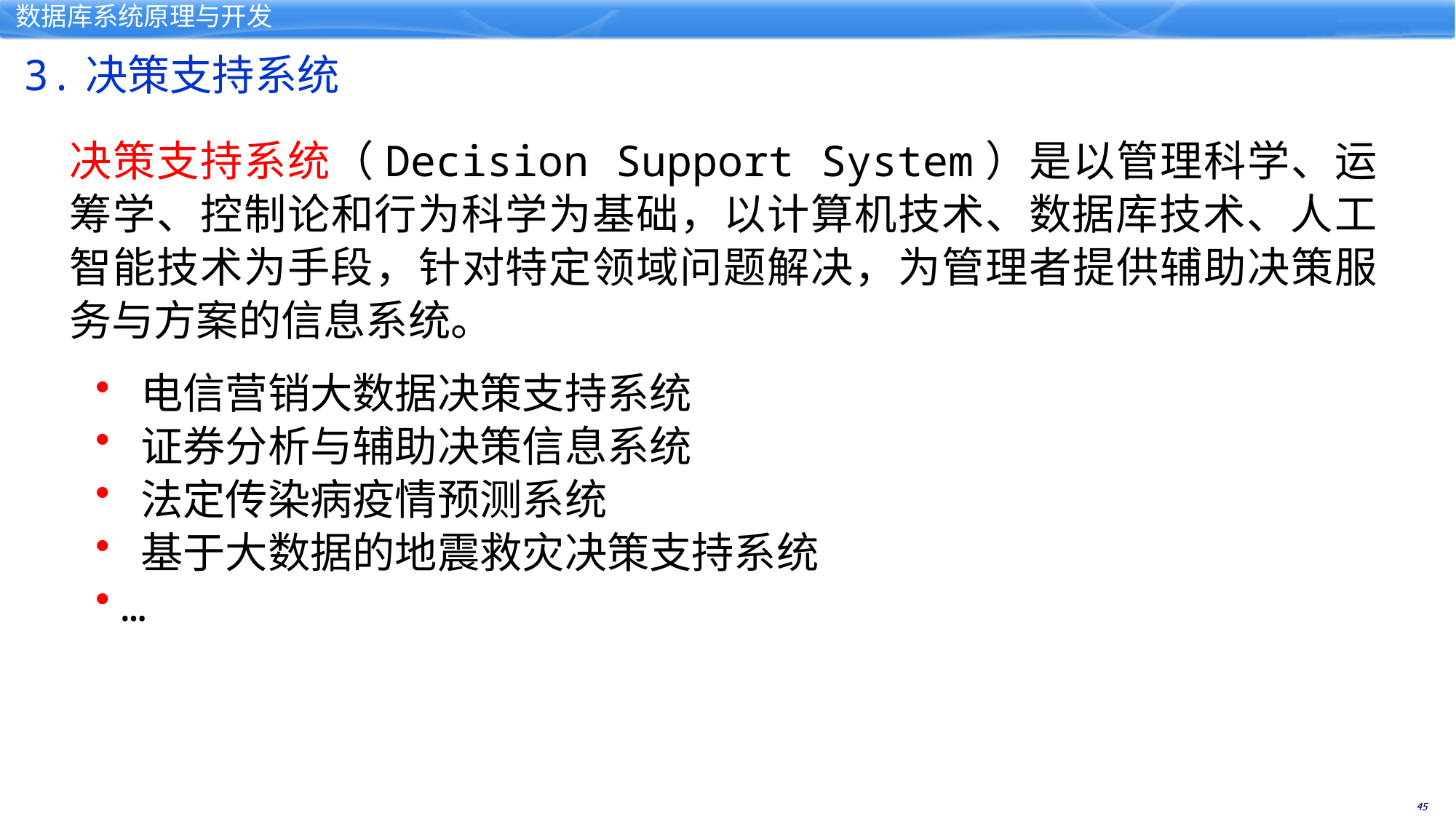

3.决策支持系统
决策支持系统（Decision Support System）是以管理科学、运筹学、控制论和行为科学为基础，以计算机技术、数据库技术、人工智能技术为手段，针对特定领域问题解决，为管理者提供辅助决策服务与方案的信息系统。
 电信营销大数据决策支持系统
 证券分析与辅助决策信息系统
 法定传染病疫情预测系统
 基于大数据的地震救灾决策支持系统
…